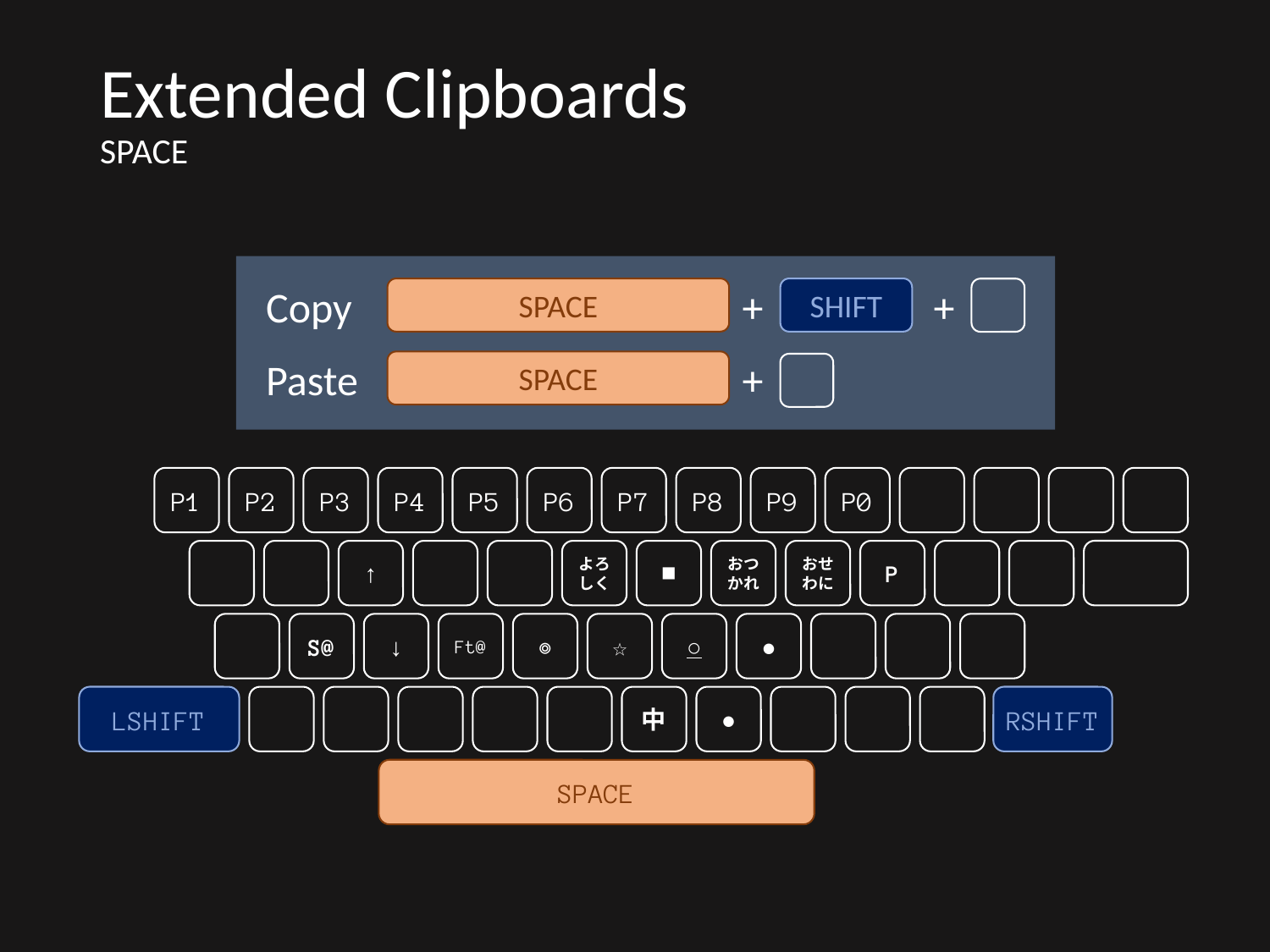

# Extended Clipboards SPACE

Copy                      	          +                  +
SPACE
SHIFT

Paste   			          +
SPACE

P1
P2
P3
P4
P5
P6
P7
P8
P9
P0

↑

よろしく
■
おつかれ
おせわに
P

S@
↓
Ft@
◎
☆
○
●

LSHIFT

中
●

RSHIFT
SPACE